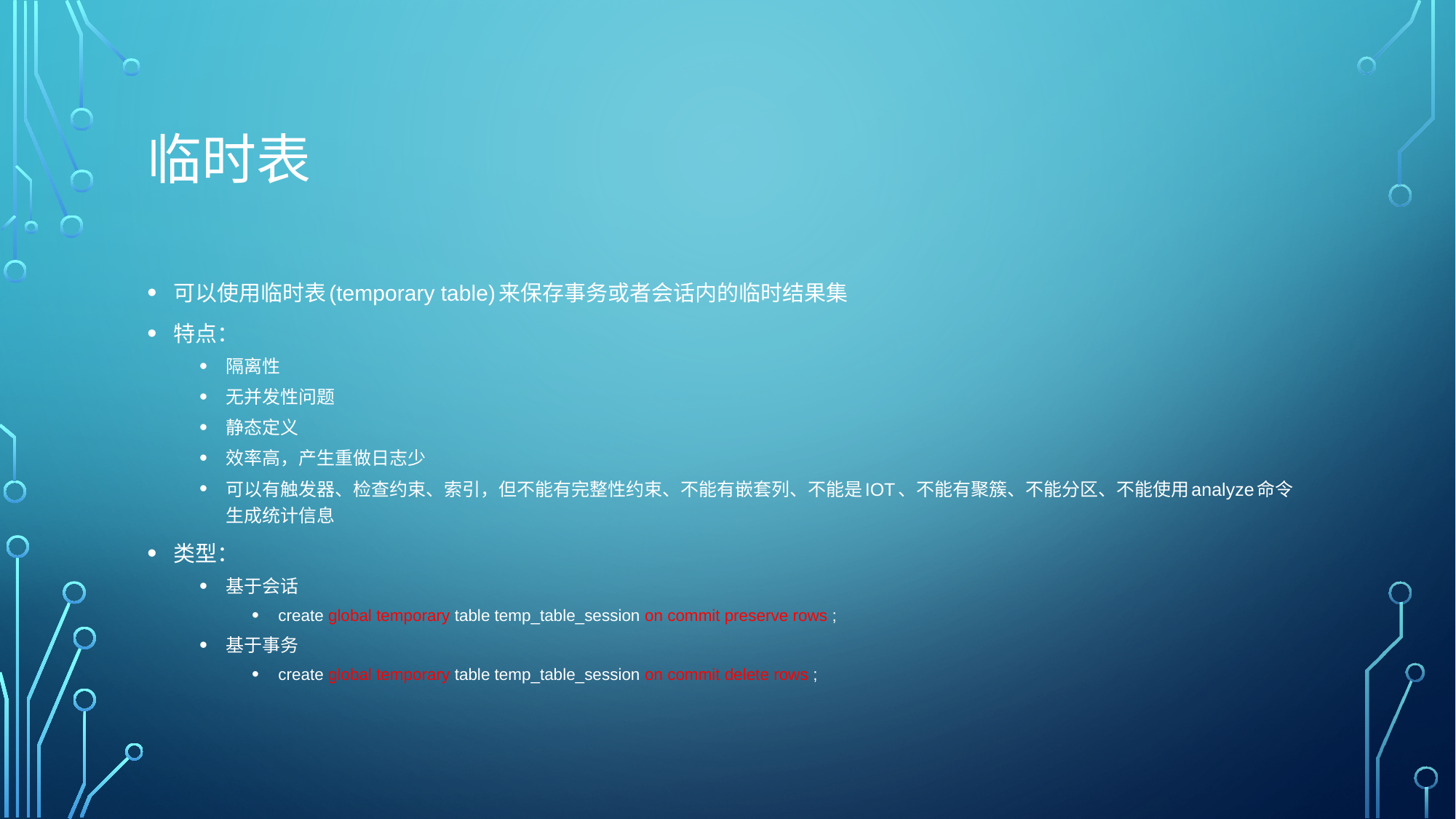

# 临时表
可以使用临时表(temporary table)来保存事务或者会话内的临时结果集
特点：
隔离性
无并发性问题
静态定义
效率高，产生重做日志少
可以有触发器、检查约束、索引，但不能有完整性约束、不能有嵌套列、不能是IOT、不能有聚簇、不能分区、不能使用analyze命令生成统计信息
类型：
基于会话
create global temporary table temp_table_session on commit preserve rows ;
基于事务
create global temporary table temp_table_session on commit delete rows ;